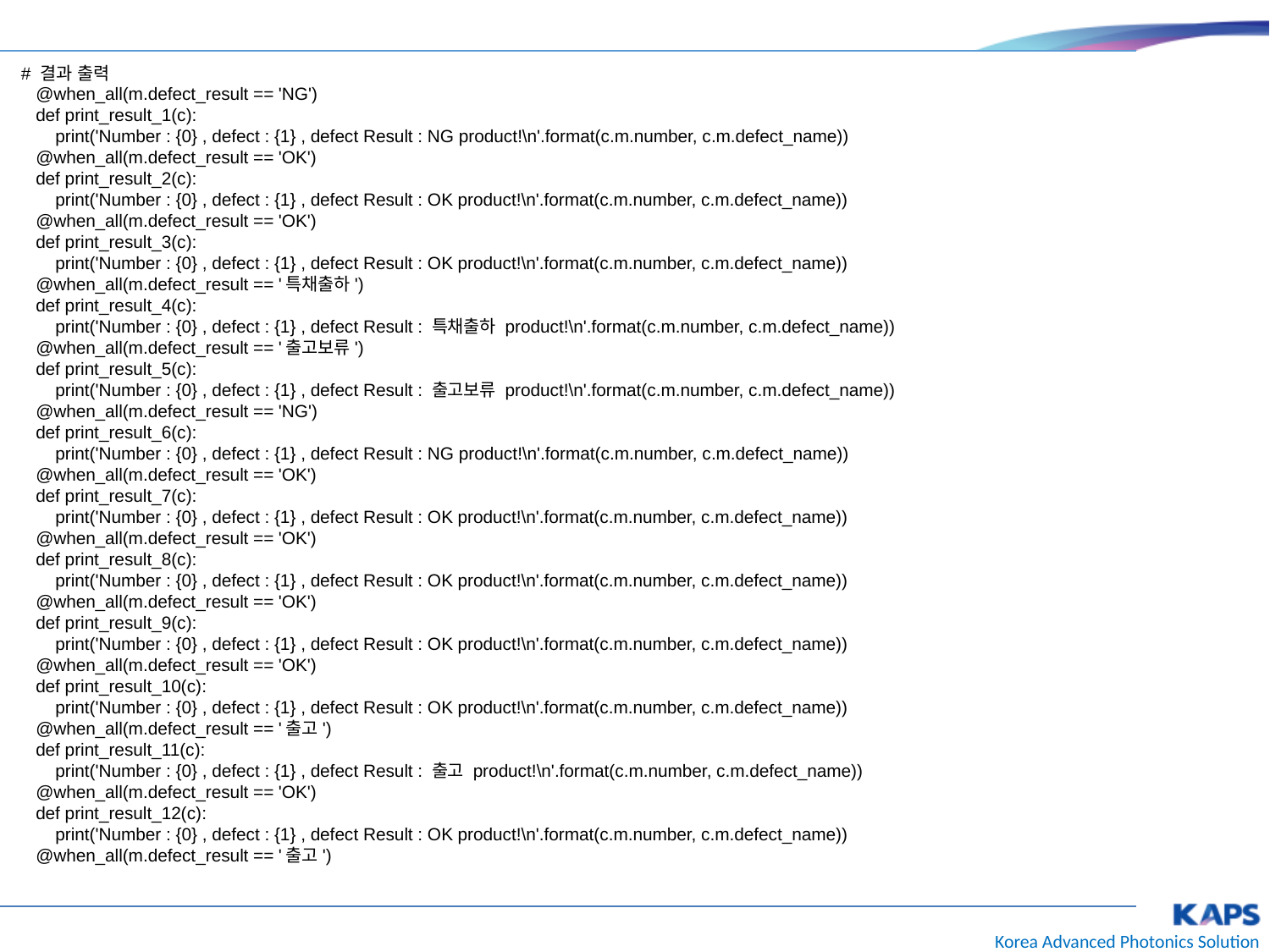

# 결과 출력
    @when_all(m.defect_result == 'NG')
    def print_result_1(c):
        print('Number : {0} , defect : {1} , defect Result : NG product!\n'.format(c.m.number, c.m.defect_name))
    @when_all(m.defect_result == 'OK')
    def print_result_2(c):
        print('Number : {0} , defect : {1} , defect Result : OK product!\n'.format(c.m.number, c.m.defect_name))
    @when_all(m.defect_result == 'OK')
    def print_result_3(c):
        print('Number : {0} , defect : {1} , defect Result : OK product!\n'.format(c.m.number, c.m.defect_name))
    @when_all(m.defect_result == '특채출하')
    def print_result_4(c):
        print('Number : {0} , defect : {1} , defect Result : 특채출하 product!\n'.format(c.m.number, c.m.defect_name))
    @when_all(m.defect_result == '출고보류')
    def print_result_5(c):
        print('Number : {0} , defect : {1} , defect Result : 출고보류 product!\n'.format(c.m.number, c.m.defect_name))
    @when_all(m.defect_result == 'NG')
    def print_result_6(c):
        print('Number : {0} , defect : {1} , defect Result : NG product!\n'.format(c.m.number, c.m.defect_name))
    @when_all(m.defect_result == 'OK')
    def print_result_7(c):
        print('Number : {0} , defect : {1} , defect Result : OK product!\n'.format(c.m.number, c.m.defect_name))
    @when_all(m.defect_result == 'OK')
    def print_result_8(c):
        print('Number : {0} , defect : {1} , defect Result : OK product!\n'.format(c.m.number, c.m.defect_name))
    @when_all(m.defect_result == 'OK')
    def print_result_9(c):
        print('Number : {0} , defect : {1} , defect Result : OK product!\n'.format(c.m.number, c.m.defect_name))
    @when_all(m.defect_result == 'OK')
    def print_result_10(c):
        print('Number : {0} , defect : {1} , defect Result : OK product!\n'.format(c.m.number, c.m.defect_name))
    @when_all(m.defect_result == '출고')
    def print_result_11(c):
        print('Number : {0} , defect : {1} , defect Result : 출고 product!\n'.format(c.m.number, c.m.defect_name))
    @when_all(m.defect_result == 'OK')
    def print_result_12(c):
        print('Number : {0} , defect : {1} , defect Result : OK product!\n'.format(c.m.number, c.m.defect_name))
    @when_all(m.defect_result == '출고')